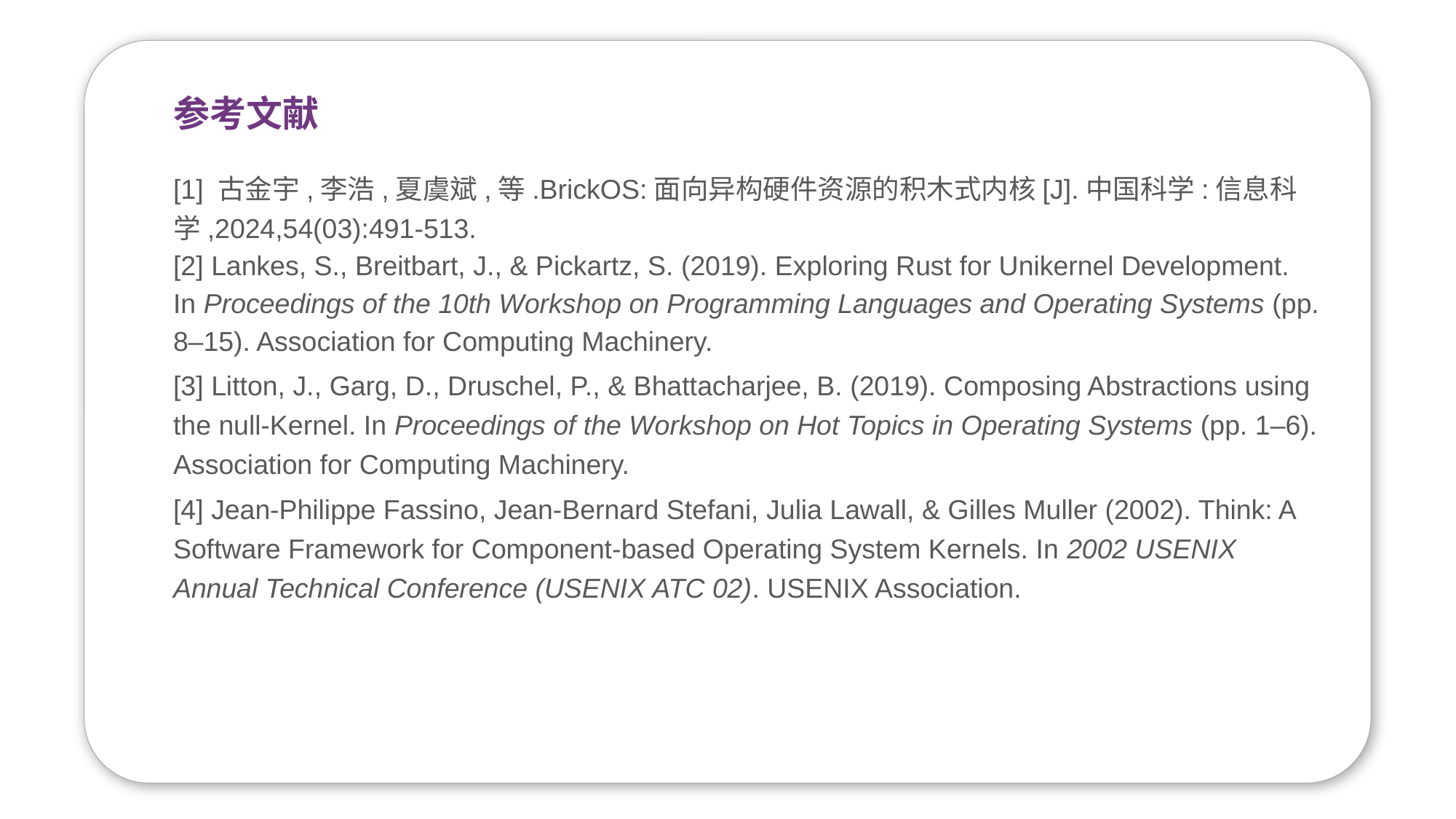

参考文献
[1] 古金宇,李浩,夏虞斌,等.BrickOS:面向异构硬件资源的积木式内核[J].中国科学:信息科学,2024,54(03):491-513.
[2] Lankes, S., Breitbart, J., & Pickartz, S. (2019). Exploring Rust for Unikernel Development. In Proceedings of the 10th Workshop on Programming Languages and Operating Systems (pp. 8–15). Association for Computing Machinery.
[3] Litton, J., Garg, D., Druschel, P., & Bhattacharjee, B. (2019). Composing Abstractions using the null-Kernel. In Proceedings of the Workshop on Hot Topics in Operating Systems (pp. 1–6). Association for Computing Machinery.
[4] Jean-Philippe Fassino, Jean-Bernard Stefani, Julia Lawall, & Gilles Muller (2002). Think: A Software Framework for Component-based Operating System Kernels. In 2002 USENIX Annual Technical Conference (USENIX ATC 02). USENIX Association.